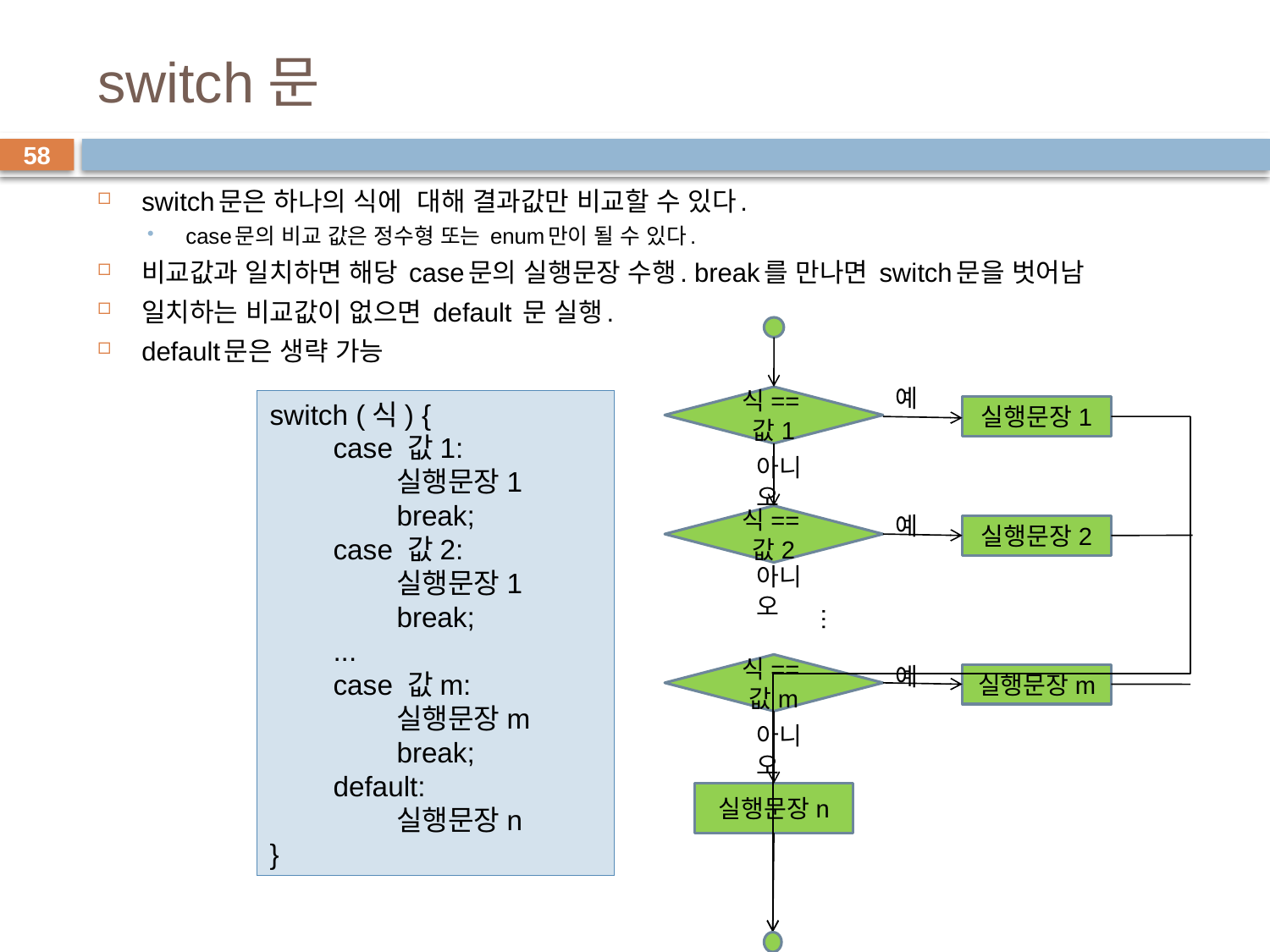

# switch문
58
switch문은 하나의 식에  대해 결과값만 비교할 수 있다.
case문의 비교 값은 정수형 또는 enum만이 될 수 있다.
비교값과 일치하면 해당 case문의 실행문장 수행. break를 만나면 switch문을 벗어남
일치하는 비교값이 없으면 default 문 실행.
default문은 생략 가능

예
식==값1
switch (식) {
case 값1:
실행문장1
break;
case 값2:
실행문장1
break;
...
case 값m:
실행문장m
break;
default:
실행문장n
}
실행문장1
아니오
예
식==값2
실행문장2
아니오
…
식==값m
예
실행문장m
아니오
실행문장n